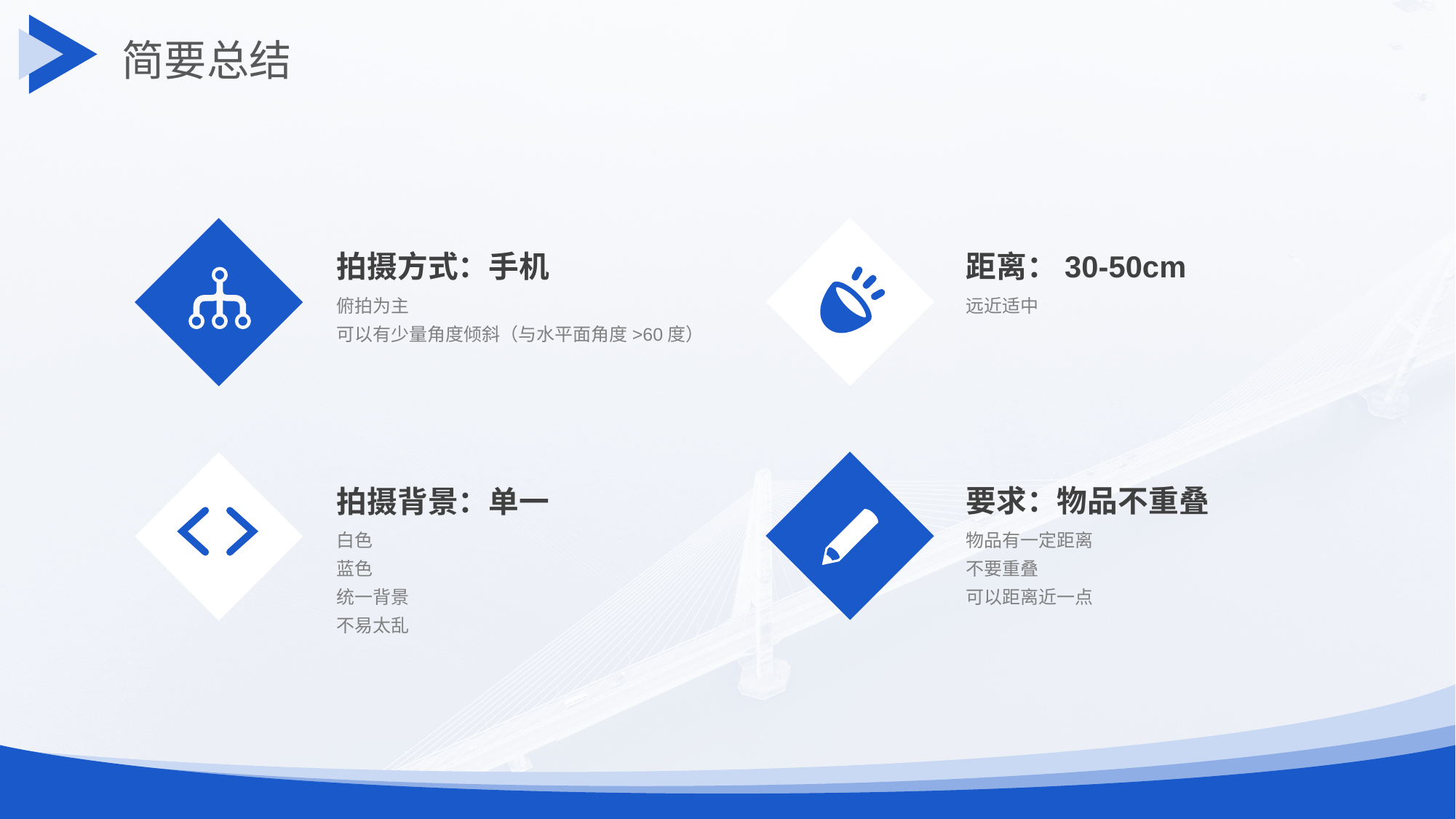

简要总结
拍摄方式：手机

俯拍为主
可以有少量角度倾斜（与水平面角度>60度）

距离：30-50cm

远近适中

要求：物品不重叠

物品有一定距离
不要重叠
可以距离近一点

拍摄背景：单一

白色
蓝色
统一背景
不易太乱